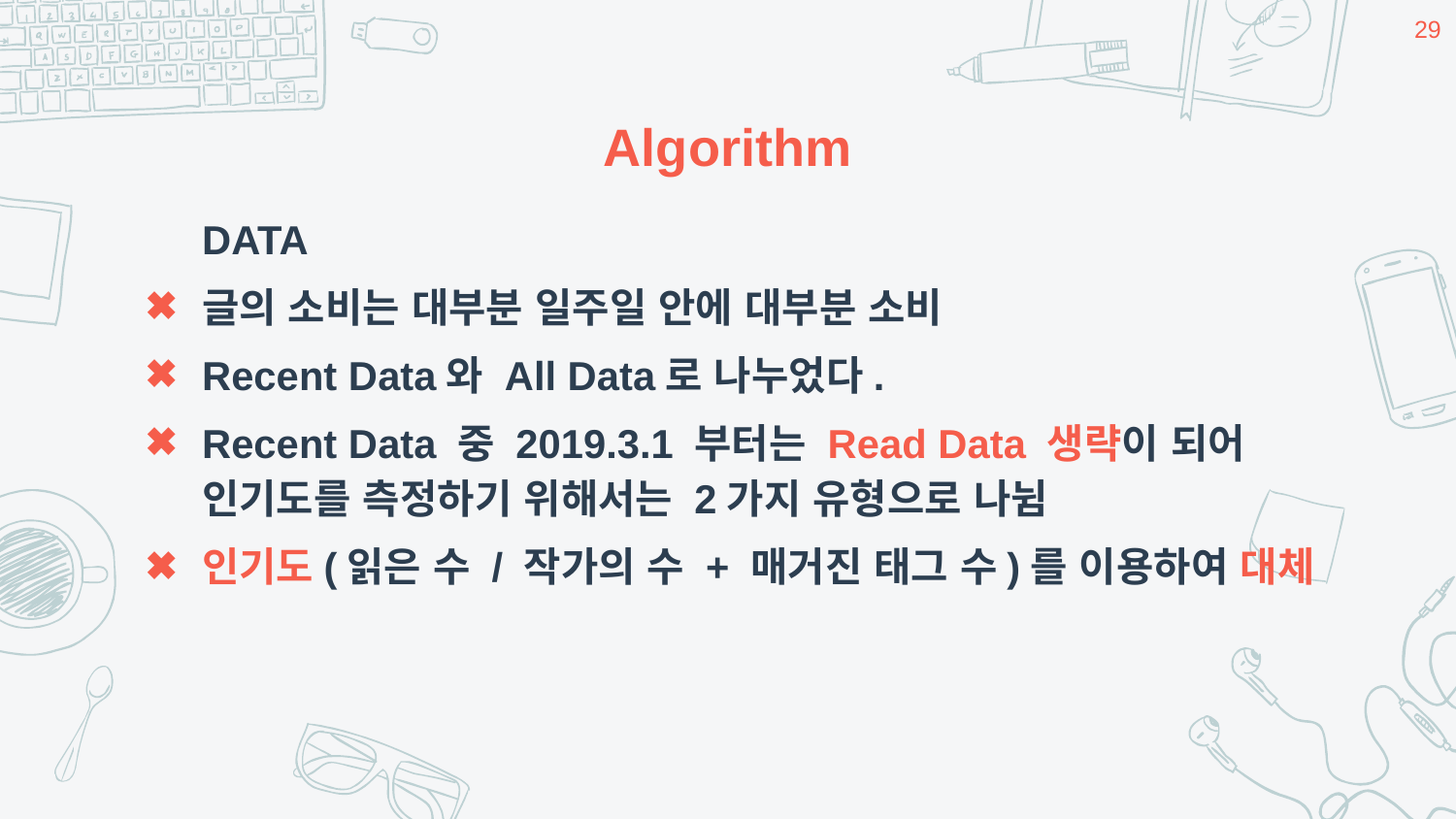

29
# Algorithm
DATA
글의 소비는 대부분 일주일 안에 대부분 소비
Recent Data와 All Data로 나누었다.
Recent Data 중 2019.3.1 부터는 Read Data 생략이 되어 인기도를 측정하기 위해서는 2가지 유형으로 나뉨
인기도(읽은 수 / 작가의 수 + 매거진 태그 수)를 이용하여 대체